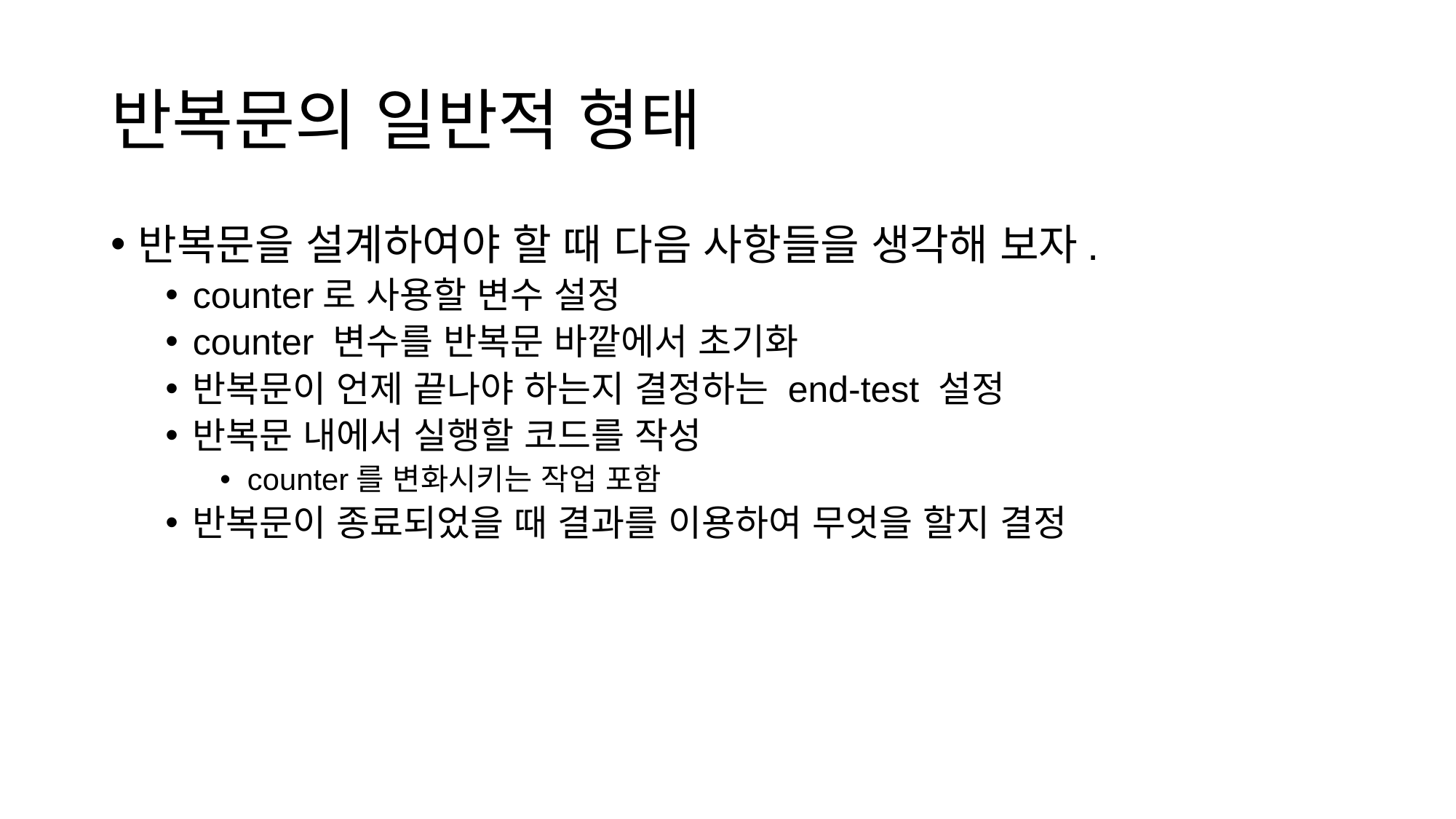

# 반복문의 일반적 형태
반복문을 설계하여야 할 때 다음 사항들을 생각해 보자.
counter로 사용할 변수 설정
counter 변수를 반복문 바깥에서 초기화
반복문이 언제 끝나야 하는지 결정하는 end-test 설정
반복문 내에서 실행할 코드를 작성
counter를 변화시키는 작업 포함
반복문이 종료되었을 때 결과를 이용하여 무엇을 할지 결정